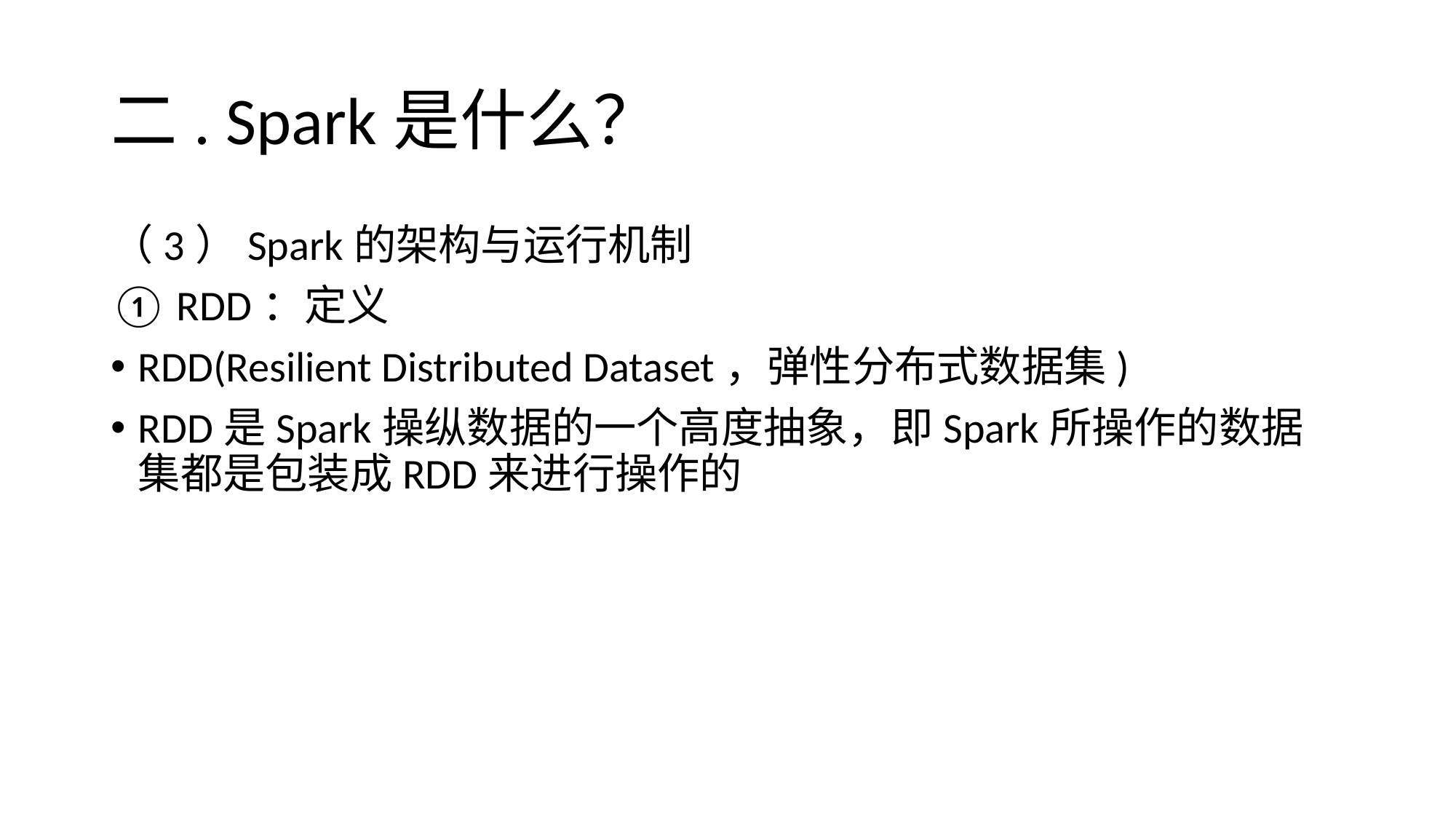

# 二. Spark是什么？
（3）Spark的架构与运行机制
① RDD：定义
RDD(Resilient Distributed Dataset，弹性分布式数据集)
RDD是Spark操纵数据的一个高度抽象，即Spark所操作的数据集都是包装成RDD来进行操作的